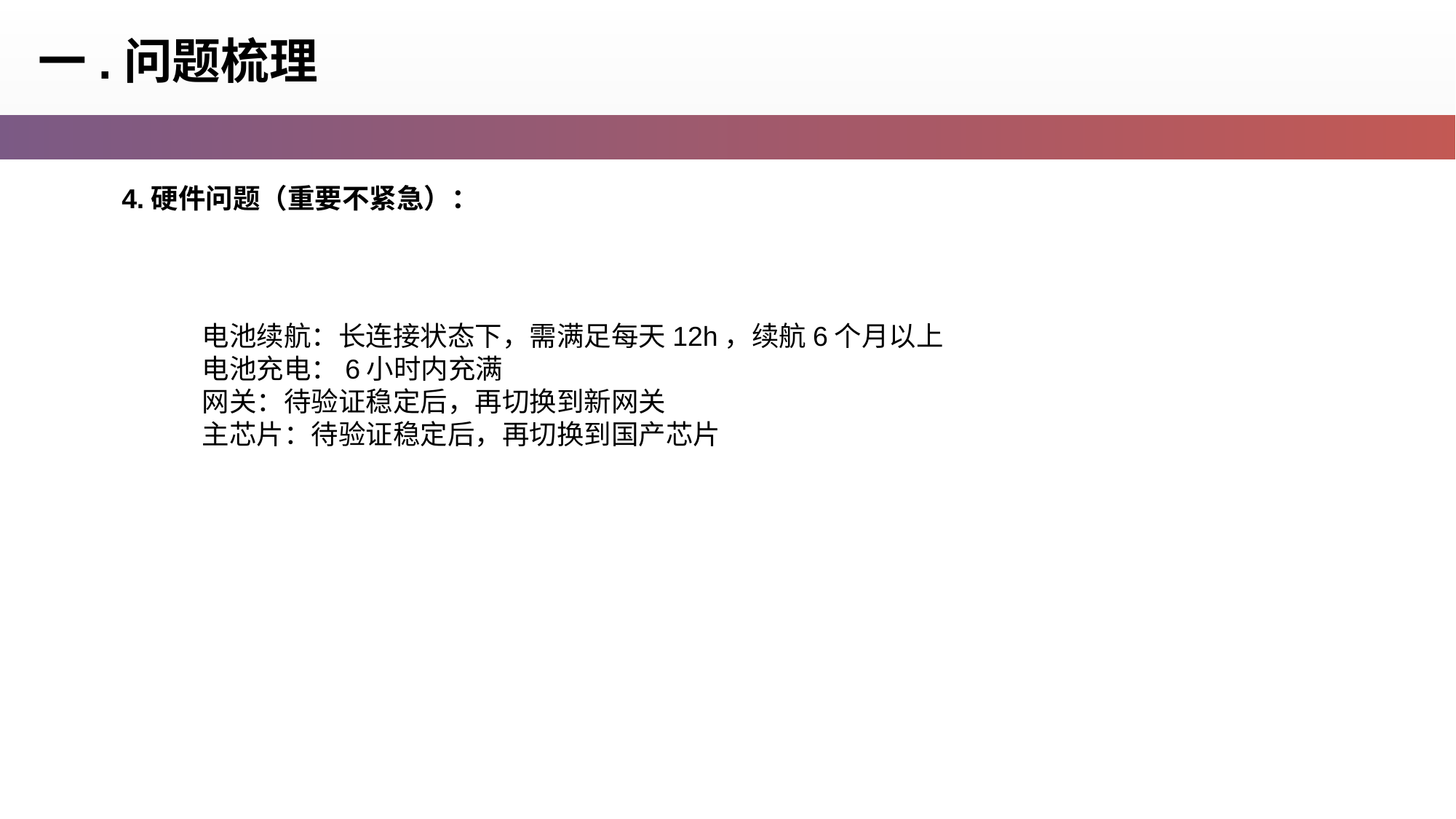

一.问题梳理
4.硬件问题（重要不紧急）：
电池续航：长连接状态下，需满足每天12h，续航6个月以上
电池充电：6小时内充满
网关：待验证稳定后，再切换到新网关
主芯片：待验证稳定后，再切换到国产芯片